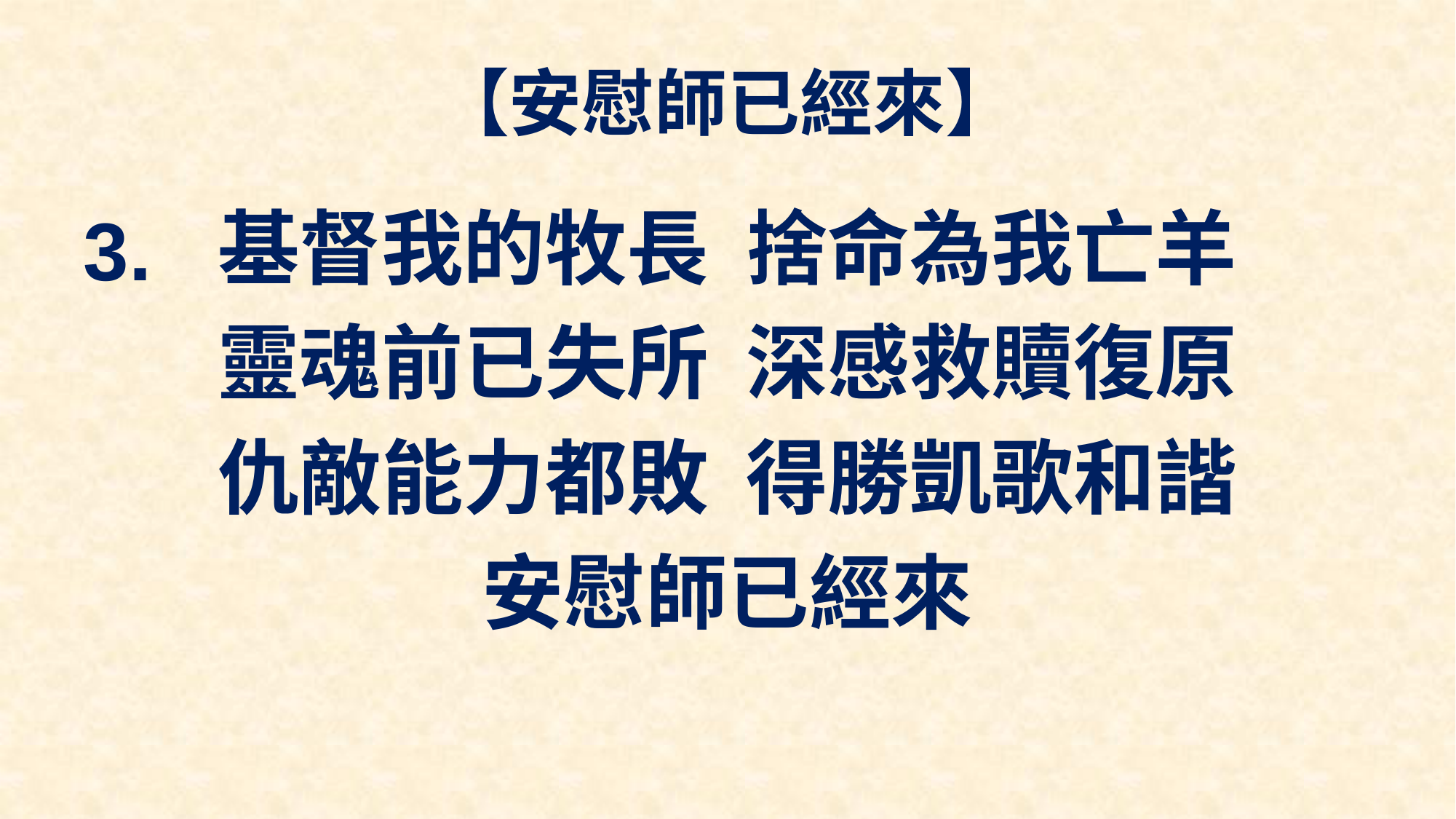

# 【安慰師已經來】
基督我的牧長  捨命為我亡羊
靈魂前已失所  深感救贖復原
仇敵能力都敗  得勝凱歌和諧
安慰師已經來
3.